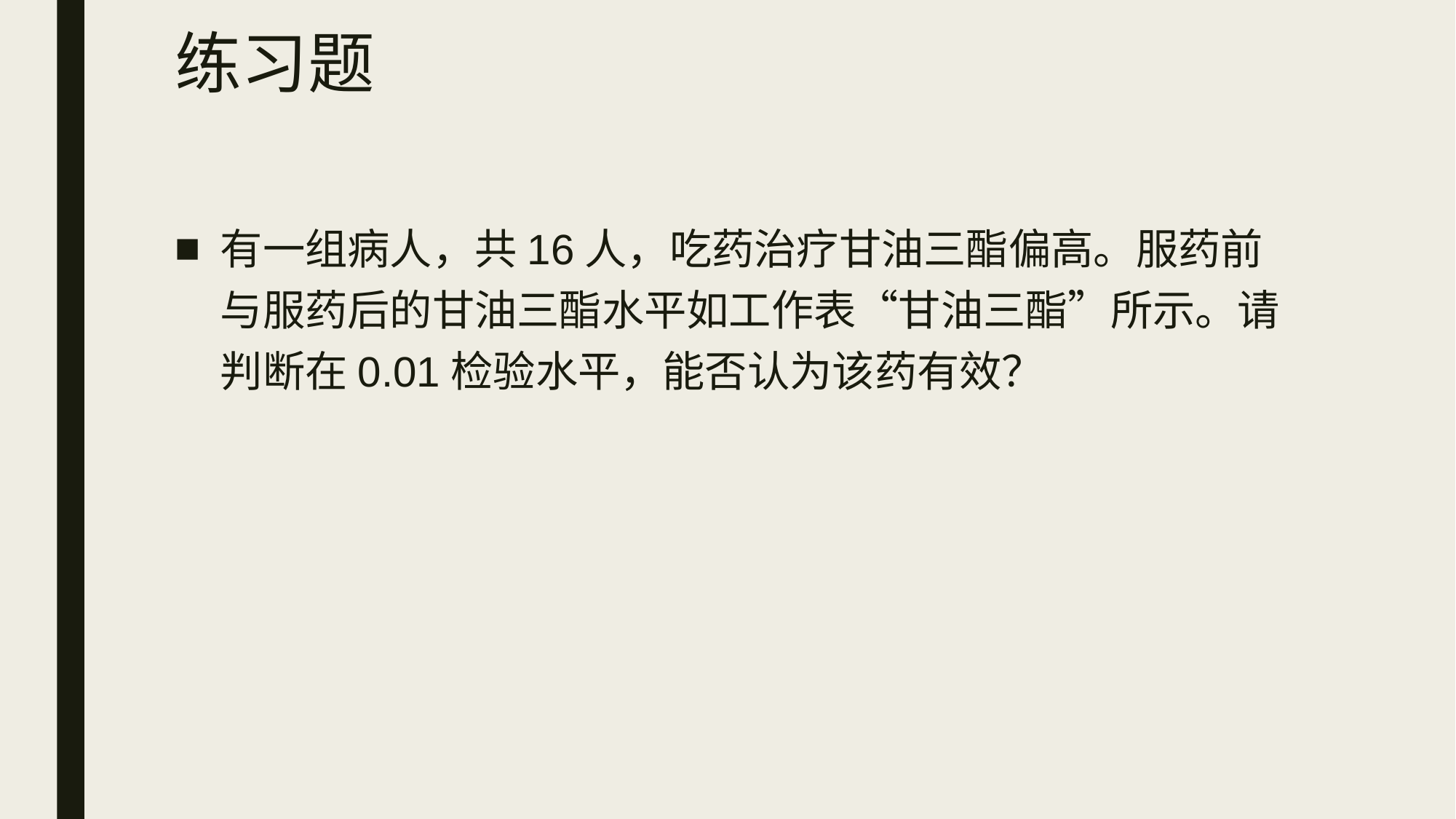

# 练习题
有一组病人，共16人，吃药治疗甘油三酯偏高。服药前与服药后的甘油三酯水平如工作表“甘油三酯”所示。请判断在0.01检验水平，能否认为该药有效？